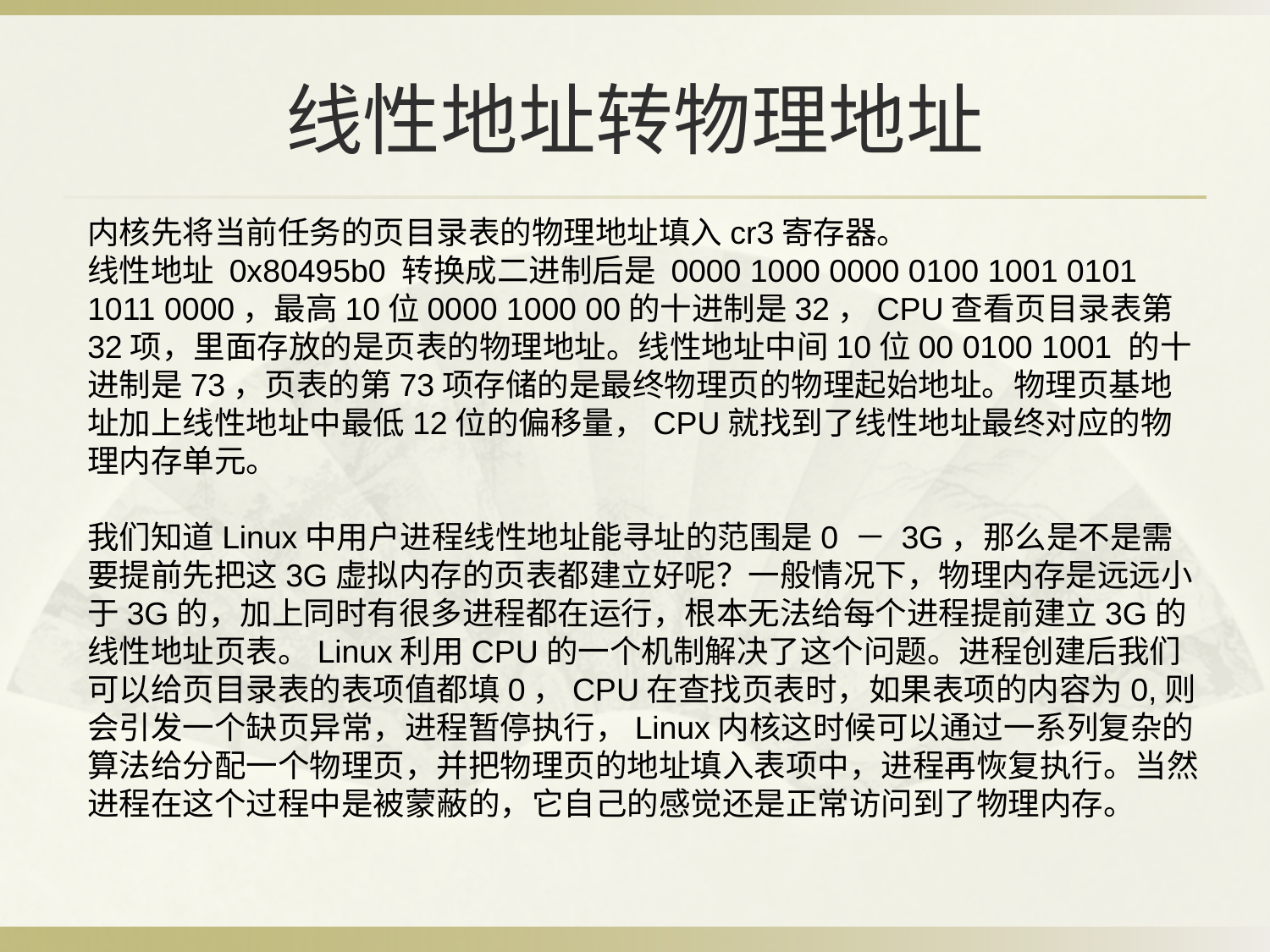

BBAAD9C20180234D78810CEA56E0B6D0E2B9B20918E83B70A6D98F34B1082BBC3B4CB53861613B0222C92008C846A8EC6DF921DA91D02BB11B4DC25E387E20DC24F5093D372C66F764BF29976F2244E727F1E0367CA8D314A8D6A1982F006CC8D8F62991BE0
# 线性地址转物理地址
内核先将当前任务的页目录表的物理地址填入cr3寄存器。
线性地址 0x80495b0 转换成二进制后是 0000 1000 0000 0100 1001 0101 1011 0000，最高10位0000 1000 00的十进制是32，CPU查看页目录表第32项，里面存放的是页表的物理地址。线性地址中间10位00 0100 1001 的十进制是73，页表的第73项存储的是最终物理页的物理起始地址。物理页基地址加上线性地址中最低12位的偏移量，CPU就找到了线性地址最终对应的物理内存单元。

我们知道Linux中用户进程线性地址能寻址的范围是0 － 3G，那么是不是需要提前先把这3G虚拟内存的页表都建立好呢？一般情况下，物理内存是远远小于3G的，加上同时有很多进程都在运行，根本无法给每个进程提前建立3G的线性地址页表。Linux利用CPU的一个机制解决了这个问题。进程创建后我们可以给页目录表的表项值都填0，CPU在查找页表时，如果表项的内容为0,则会引发一个缺页异常，进程暂停执行，Linux内核这时候可以通过一系列复杂的算法给分配一个物理页，并把物理页的地址填入表项中，进程再恢复执行。当然进程在这个过程中是被蒙蔽的，它自己的感觉还是正常访问到了物理内存。